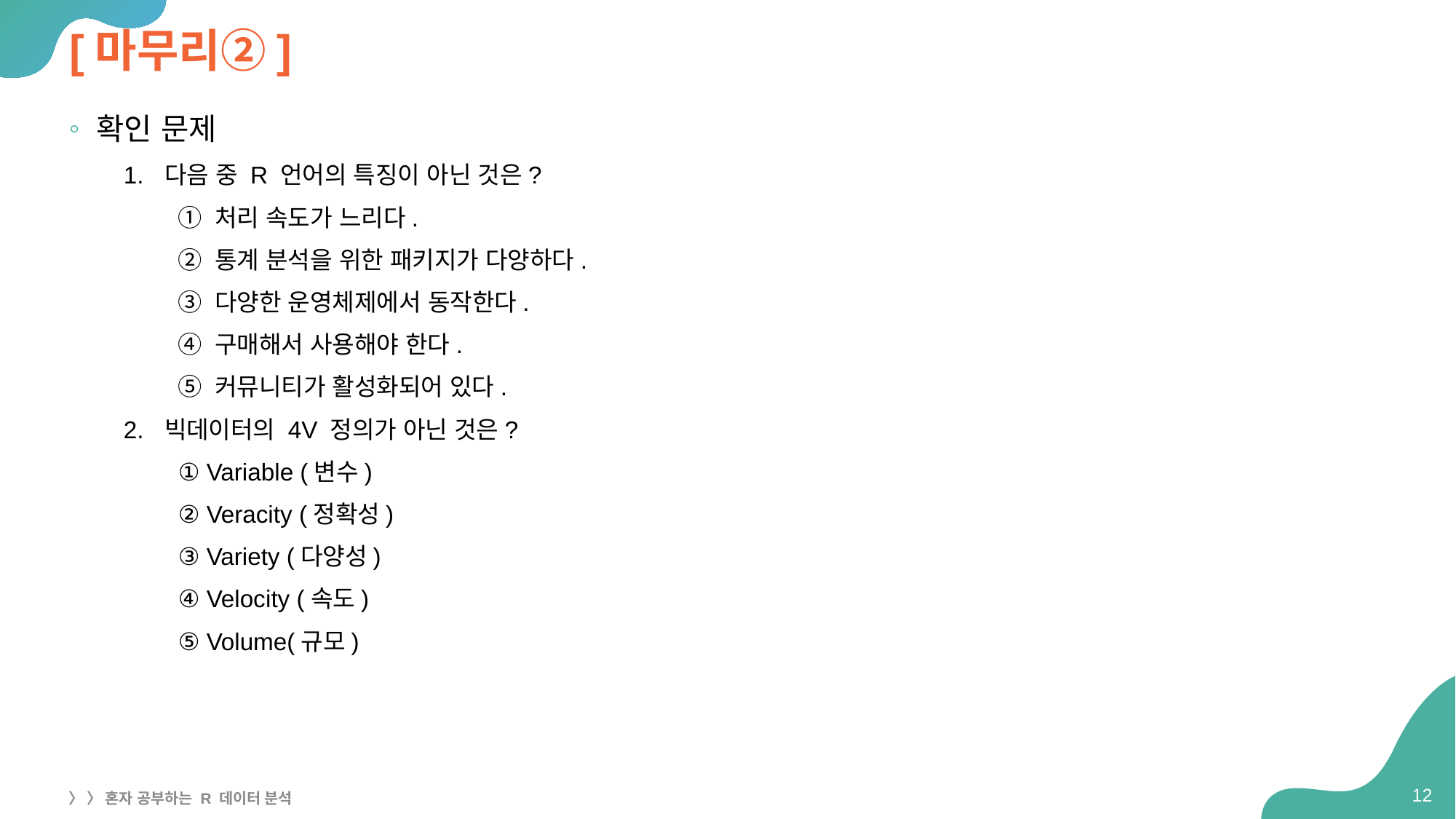

# [마무리②]
확인 문제
다음 중 R 언어의 특징이 아닌 것은?
① 처리 속도가 느리다.
② 통계 분석을 위한 패키지가 다양하다.
③ 다양한 운영체제에서 동작한다.
④ 구매해서 사용해야 한다.
⑤ 커뮤니티가 활성화되어 있다.
빅데이터의 4V 정의가 아닌 것은?
① Variable (변수)
② Veracity (정확성)
③ Variety (다양성)
④ Velocity (속도)
⑤ Volume(규모)
12
〉 〉 혼자 공부하는 R 데이터 분석